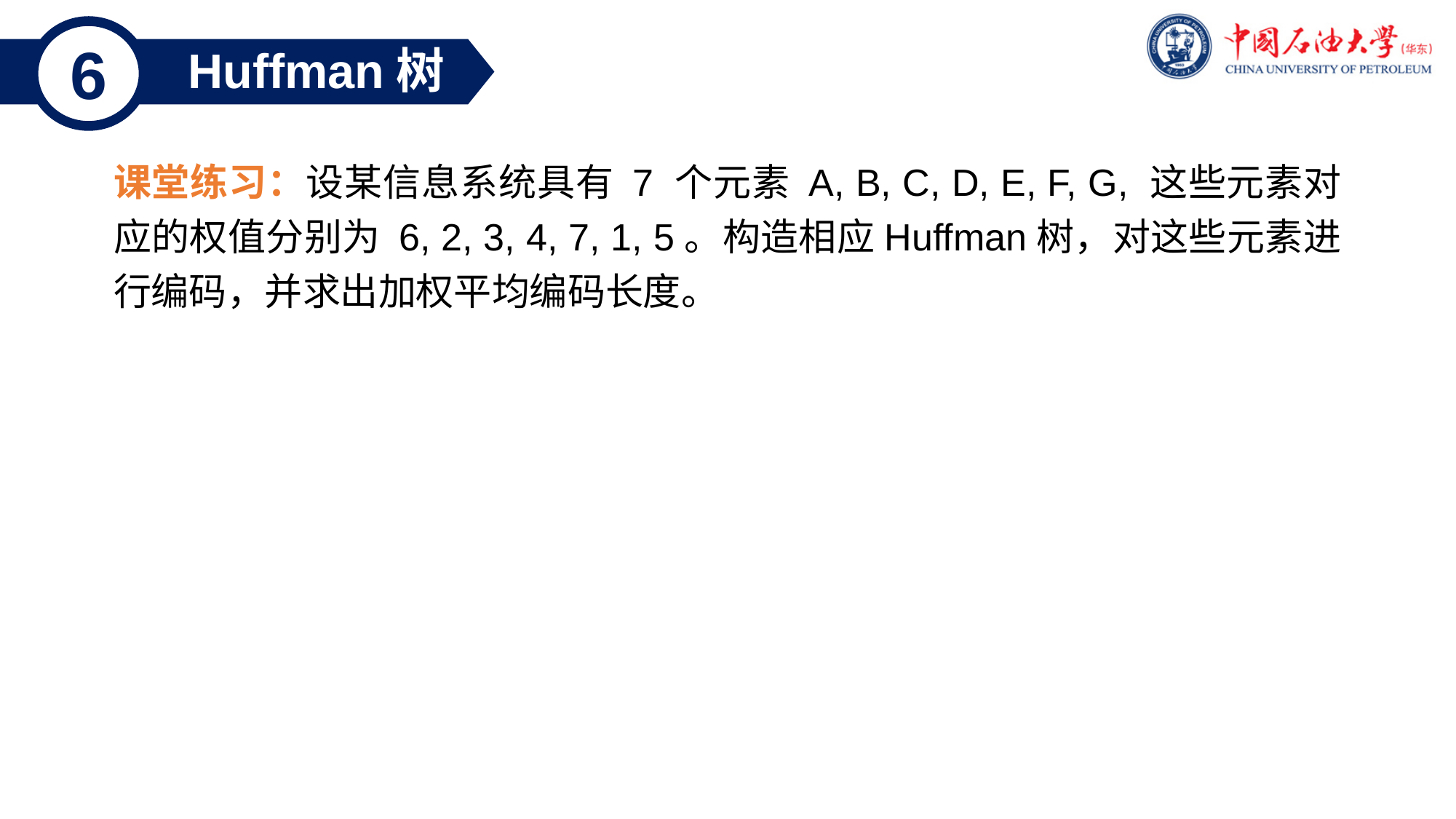

6
Huffman树
Huffman树
课堂练习：设某信息系统具有 7 个元素 A, B, C, D, E, F, G, 这些元素对应的权值分别为 6, 2, 3, 4, 7, 1, 5。构造相应Huffman树，对这些元素进行编码，并求出加权平均编码长度。